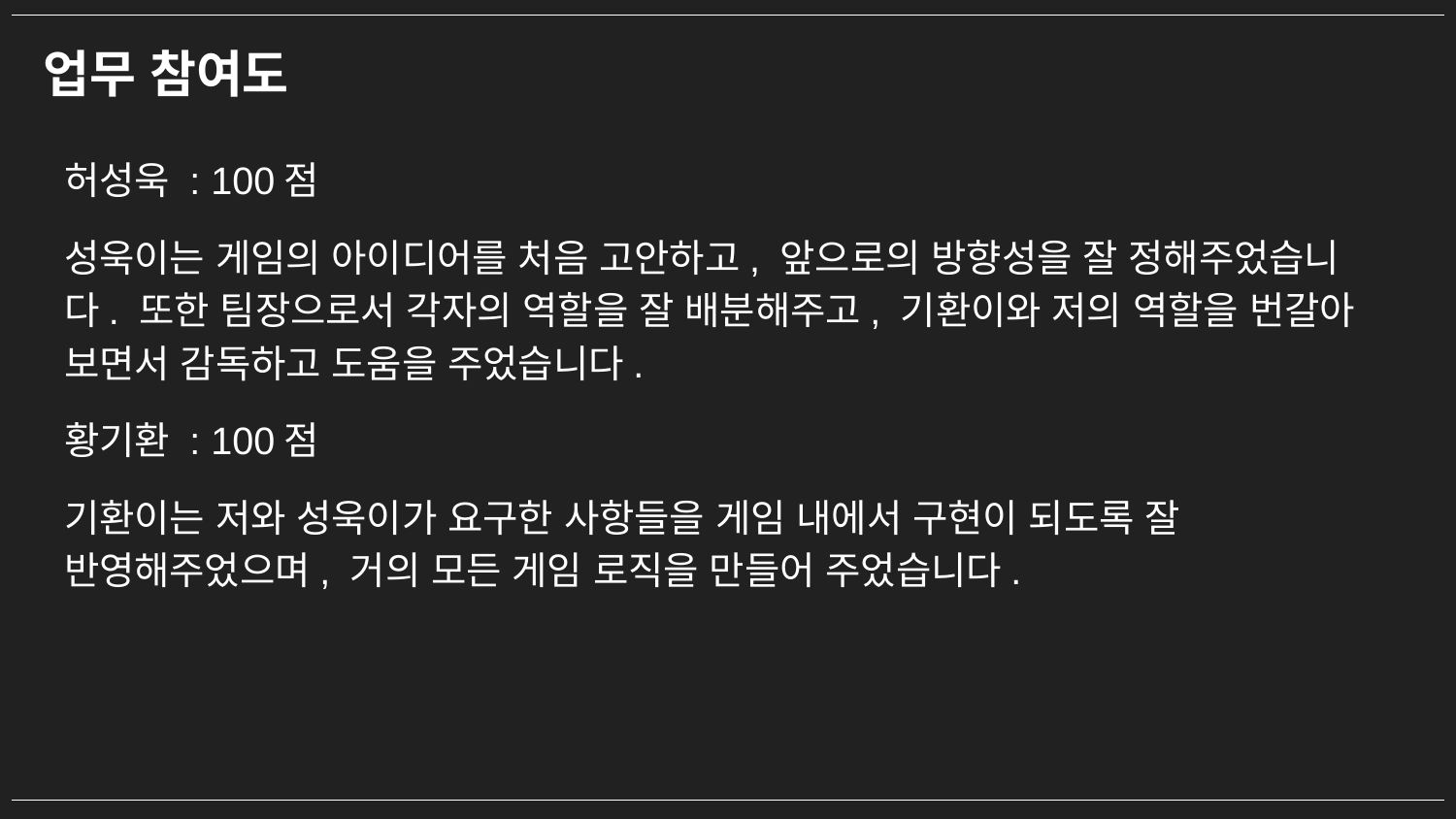

업무 참여도
허성욱 : 100점
성욱이는 게임의 아이디어를 처음 고안하고, 앞으로의 방향성을 잘 정해주었습니다. 또한 팀장으로서 각자의 역할을 잘 배분해주고, 기환이와 저의 역할을 번갈아 보면서 감독하고 도움을 주었습니다.
황기환 : 100점
기환이는 저와 성욱이가 요구한 사항들을 게임 내에서 구현이 되도록 잘 반영해주었으며, 거의 모든 게임 로직을 만들어 주었습니다.